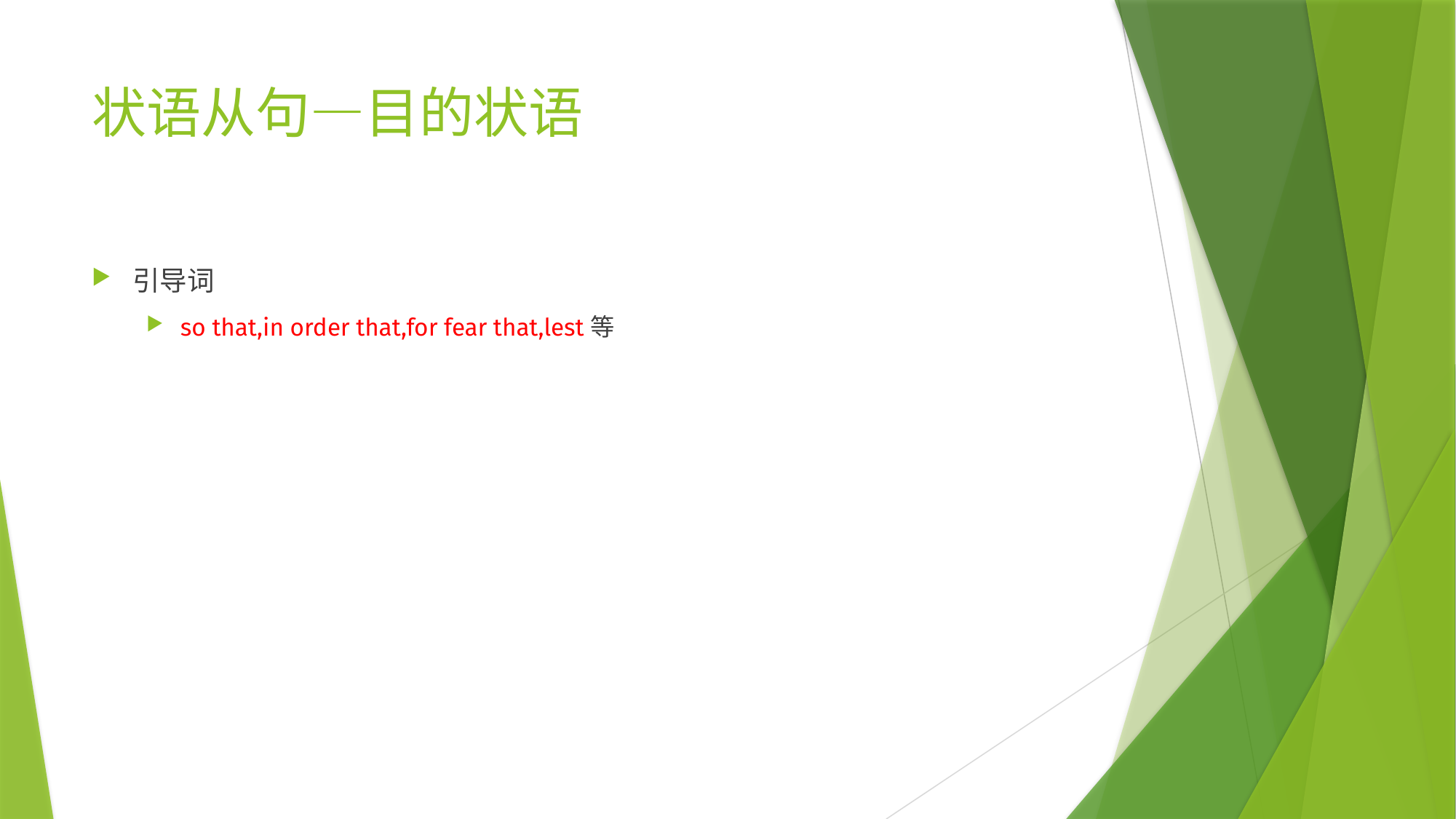

# 状语从句—目的状语
引导词
so that,in order that,for fear that,lest等